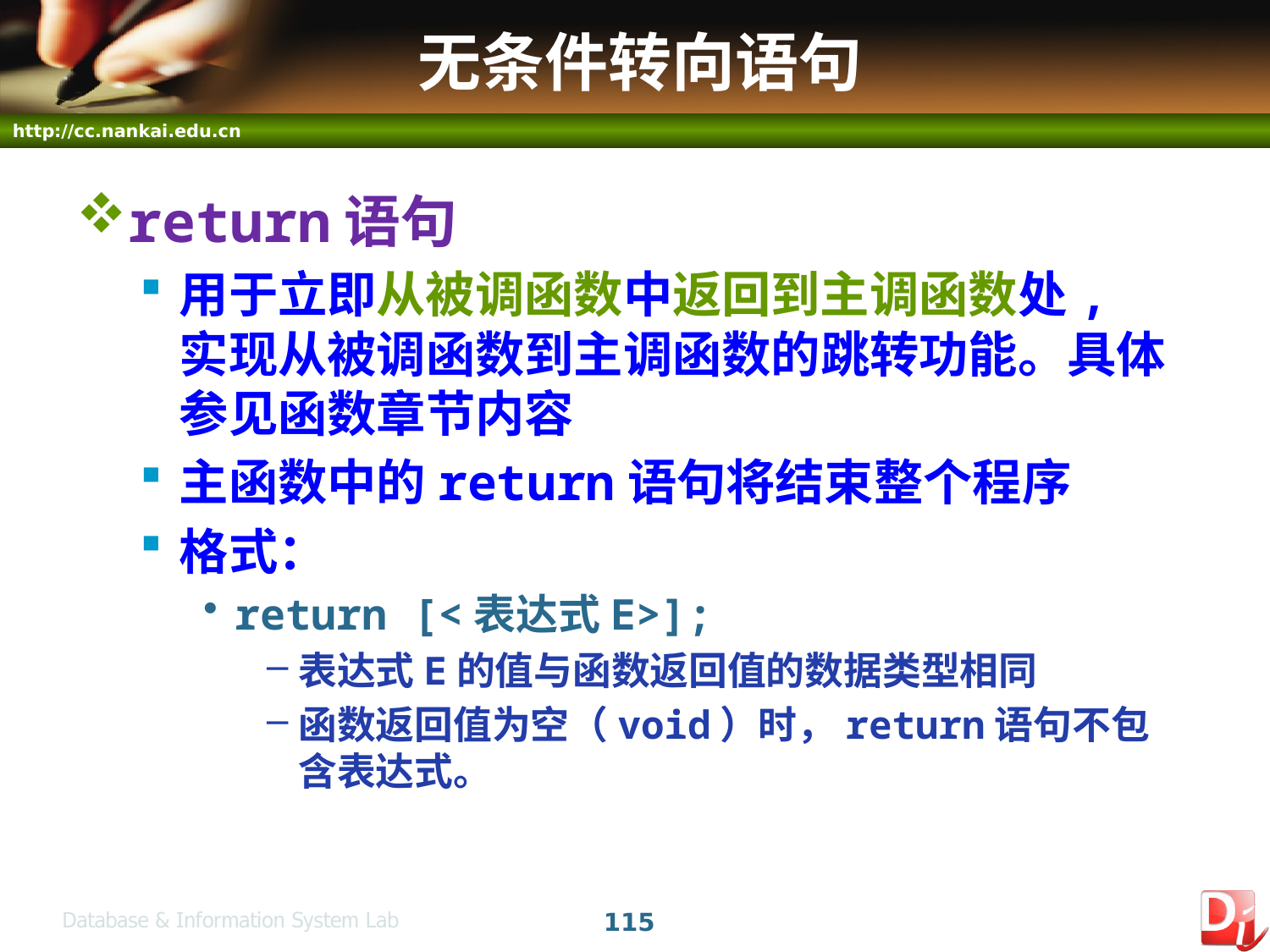

# 无条件转向语句
return语句
用于立即从被调函数中返回到主调函数处, 实现从被调函数到主调函数的跳转功能。具体参见函数章节内容
主函数中的return语句将结束整个程序
格式：
return [<表达式E>];
表达式E的值与函数返回值的数据类型相同
函数返回值为空（void）时，return语句不包含表达式。
115
Database & Information System Lab